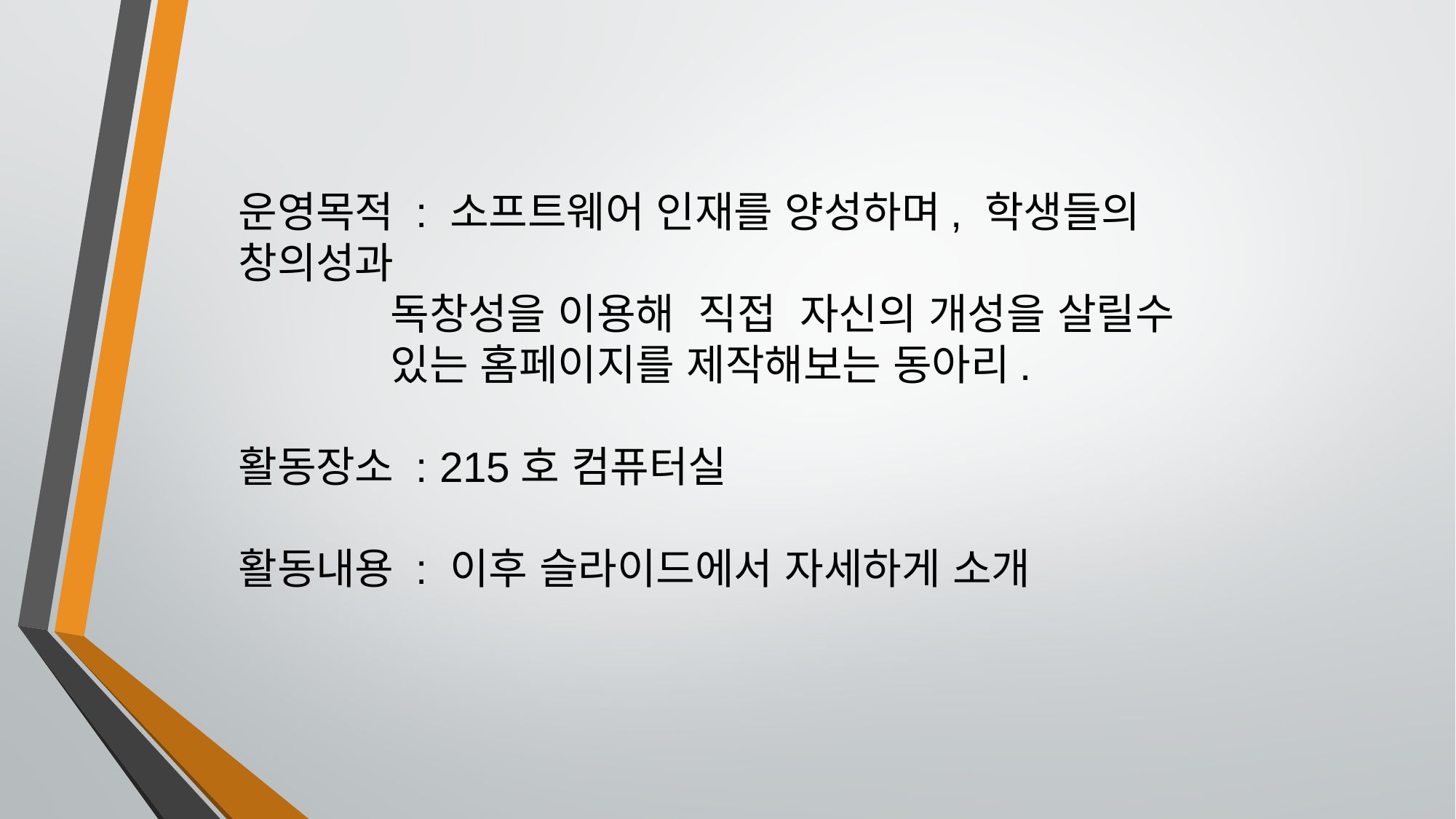

운영목적 : 소프트웨어 인재를 양성하며, 학생들의 창의성과
            독창성을 이용해  직접  자신의 개성을 살릴수
            있는 홈페이지를 제작해보는 동아리.

활동장소 : 215호 컴퓨터실

활동내용 : 이후 슬라이드에서 자세하게 소개